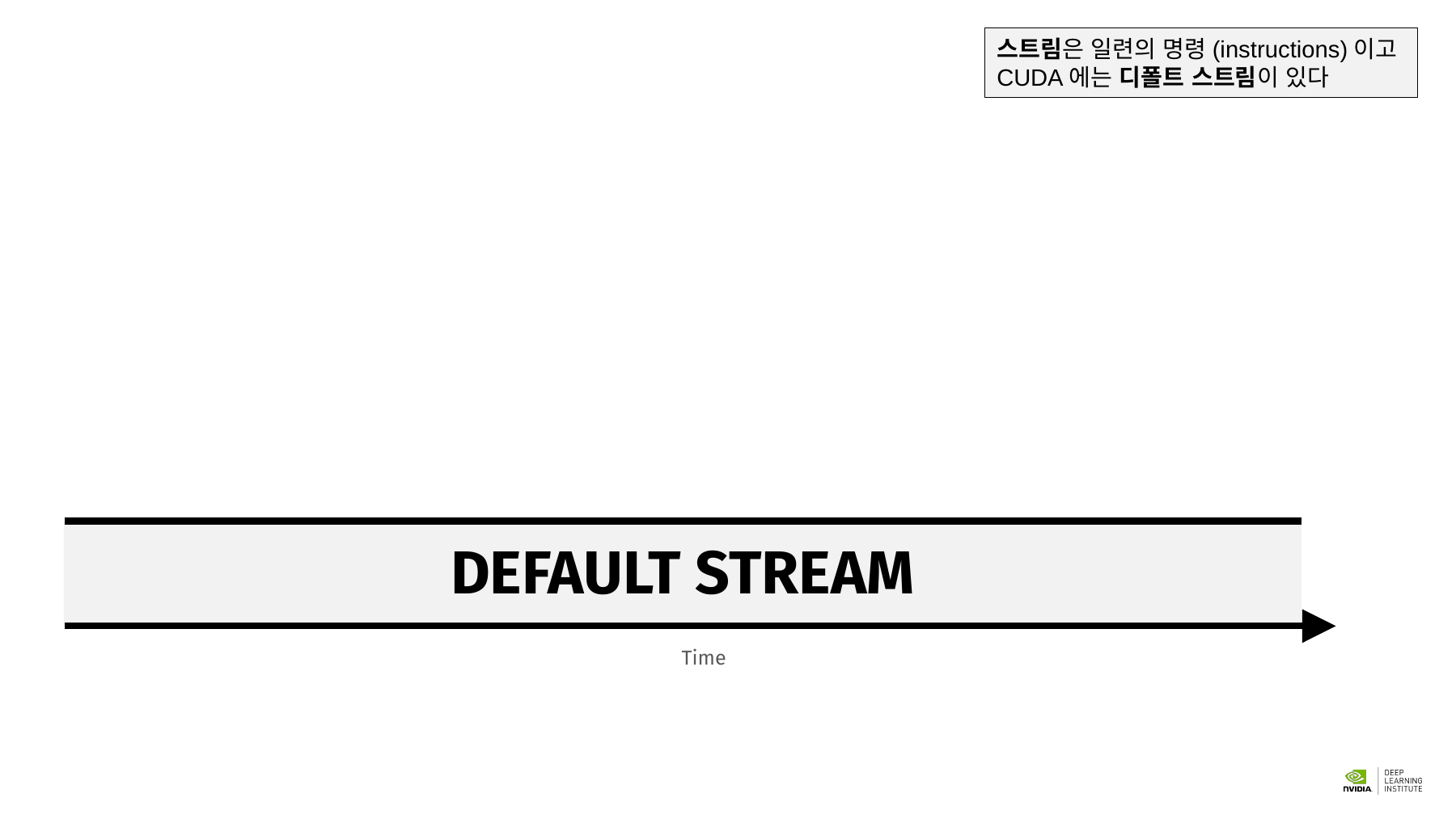

스트림은 일련의 명령(instructions)이고 CUDA에는 디폴트 스트림이 있다

# DEFAULT STREAM
Time